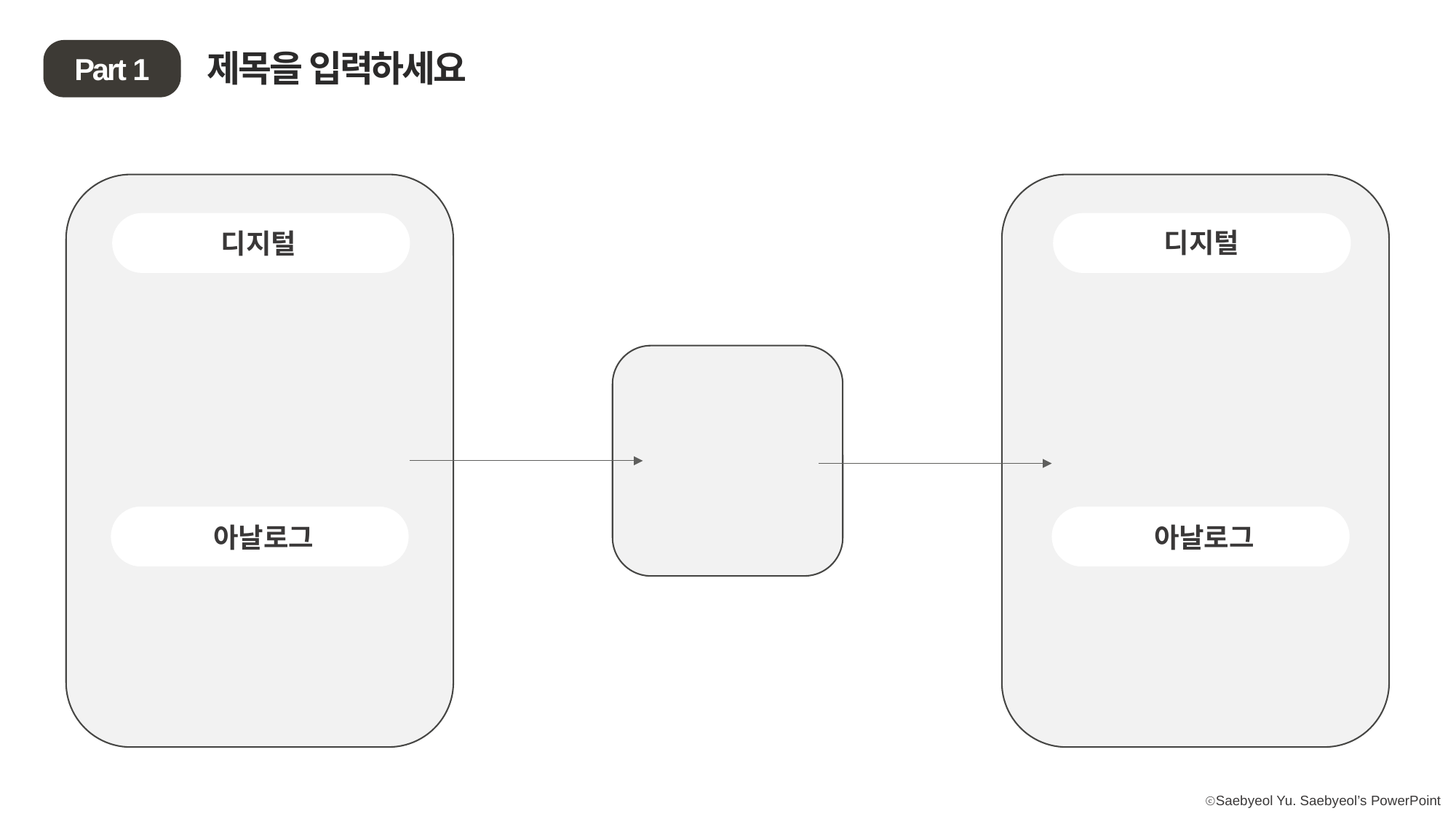

제목을 입력하세요
Part 1

디지털
디지털

 아날로그
 아날로그